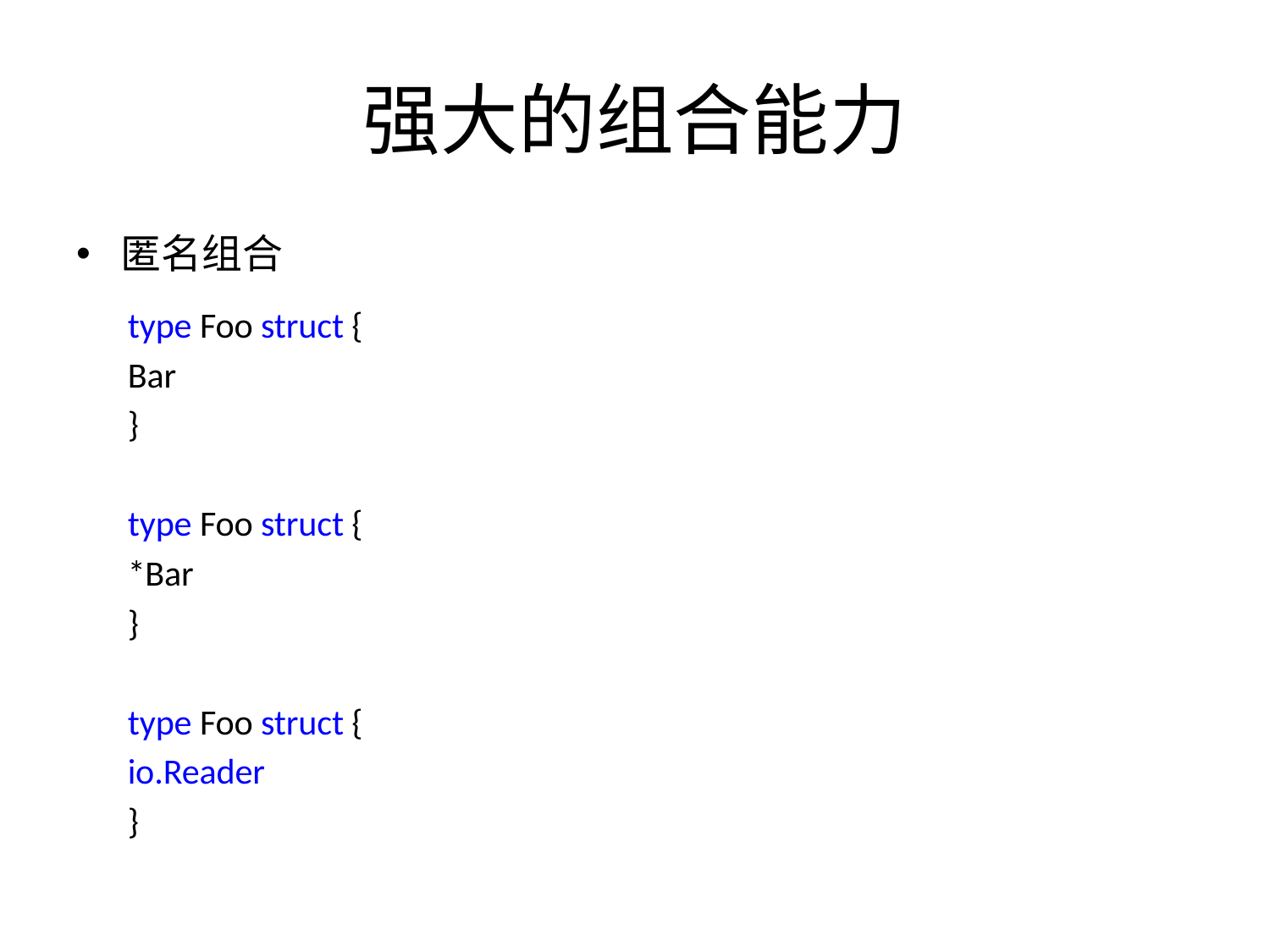

# 强大的组合能力
匿名组合

type Foo struct {
		Bar
}

type Foo struct {
		*Bar
}

type Foo struct {
		io.Reader
}